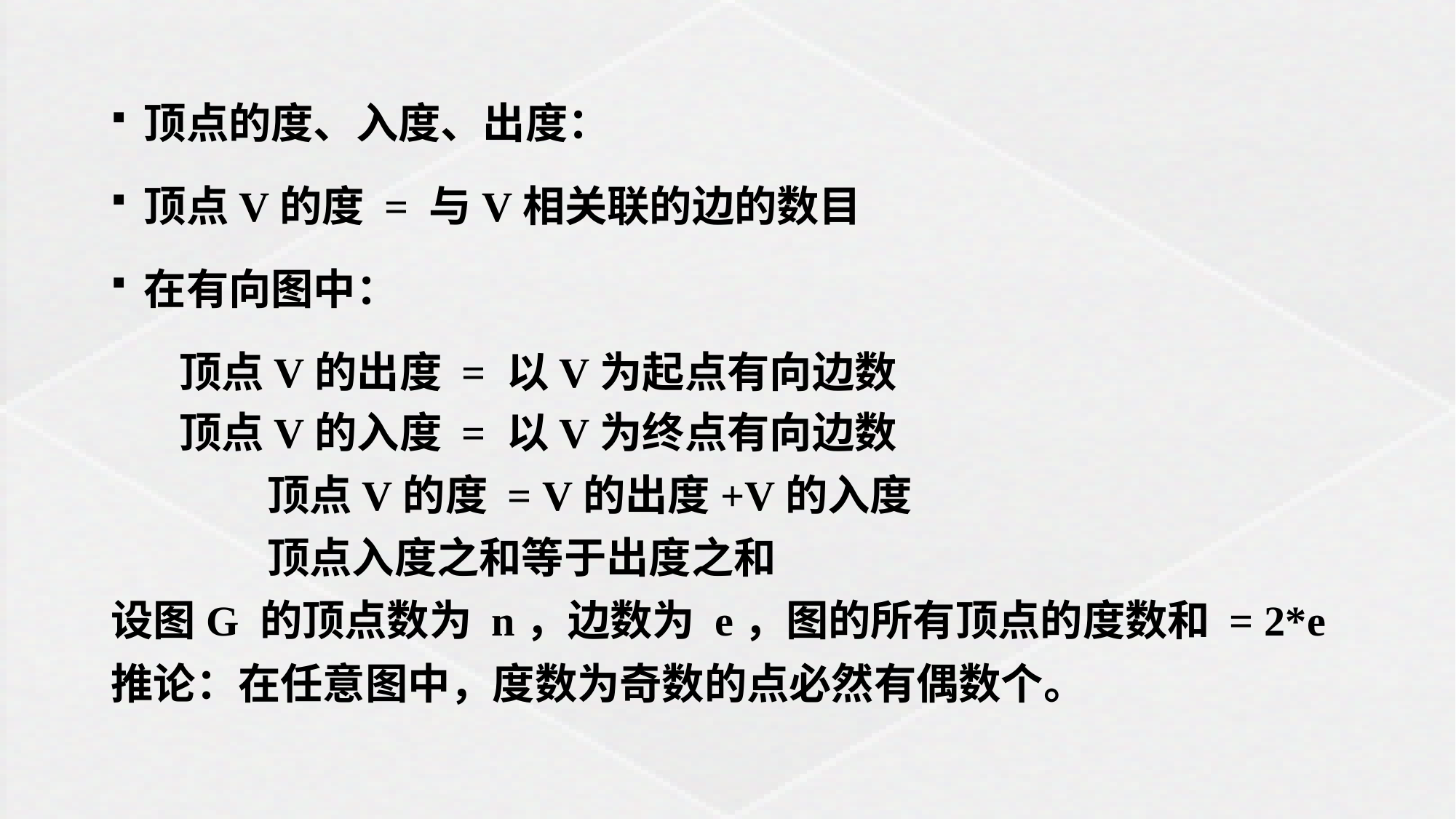

顶点的度、入度、出度：
顶点V的度 = 与V相关联的边的数目
在有向图中：
      顶点V的出度 = 以V为起点有向边数
      顶点V的入度 = 以V为终点有向边数
		 顶点V的度 = V的出度+V的入度
		 顶点入度之和等于出度之和
设图G 的顶点数为 n，边数为 e，图的所有顶点的度数和 = 2*e
推论：在任意图中，度数为奇数的点必然有偶数个。